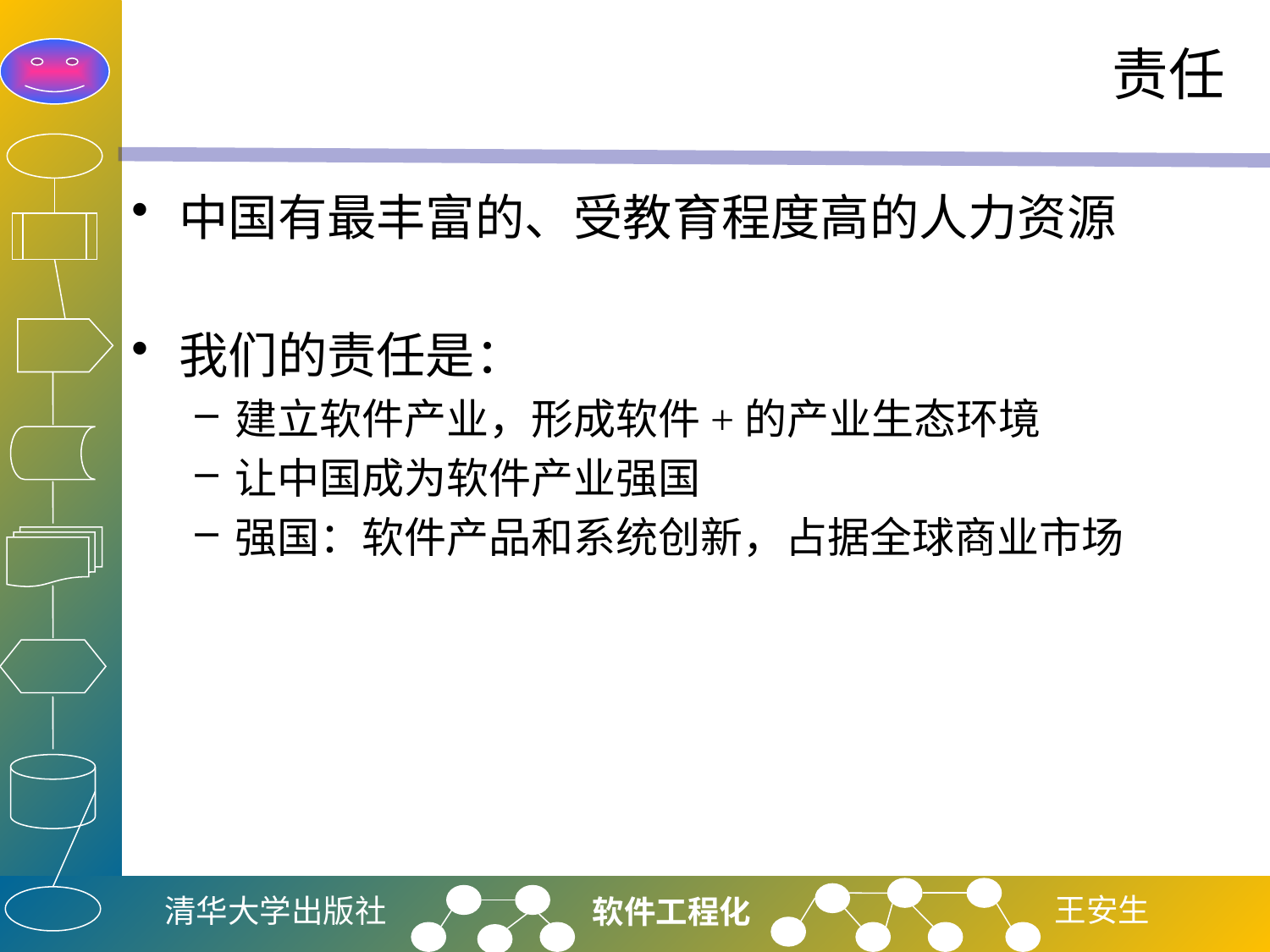

# 责任
中国有最丰富的、受教育程度高的人力资源

我们的责任是：
建立软件产业，形成软件+的产业生态环境
让中国成为软件产业强国
强国：软件产品和系统创新，占据全球商业市场